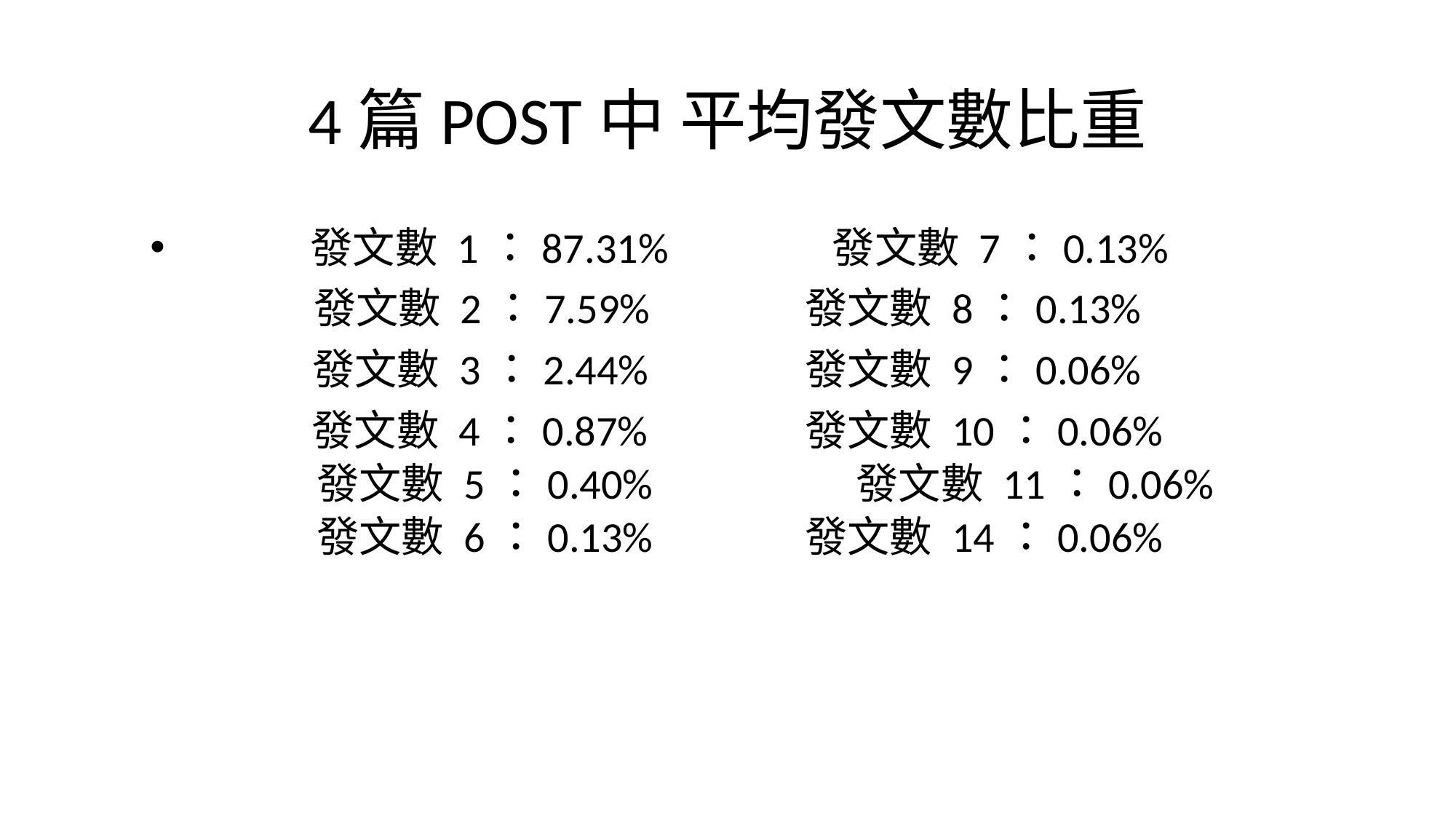

# 4篇POST中 平均發文數比重
             發文數 1：87.31%		發文數 7：0.13%
	       發文數 2：7.59%		發文數 8：0.13%
                       發文數 3：2.44%		發文數 9：0.06%
                發文數 4：0.87%		發文數 10：0.06%
     發文數 5：0.40%                    發文數 11：0.06%
     發文數 6：0.13%		發文數 14：0.06%